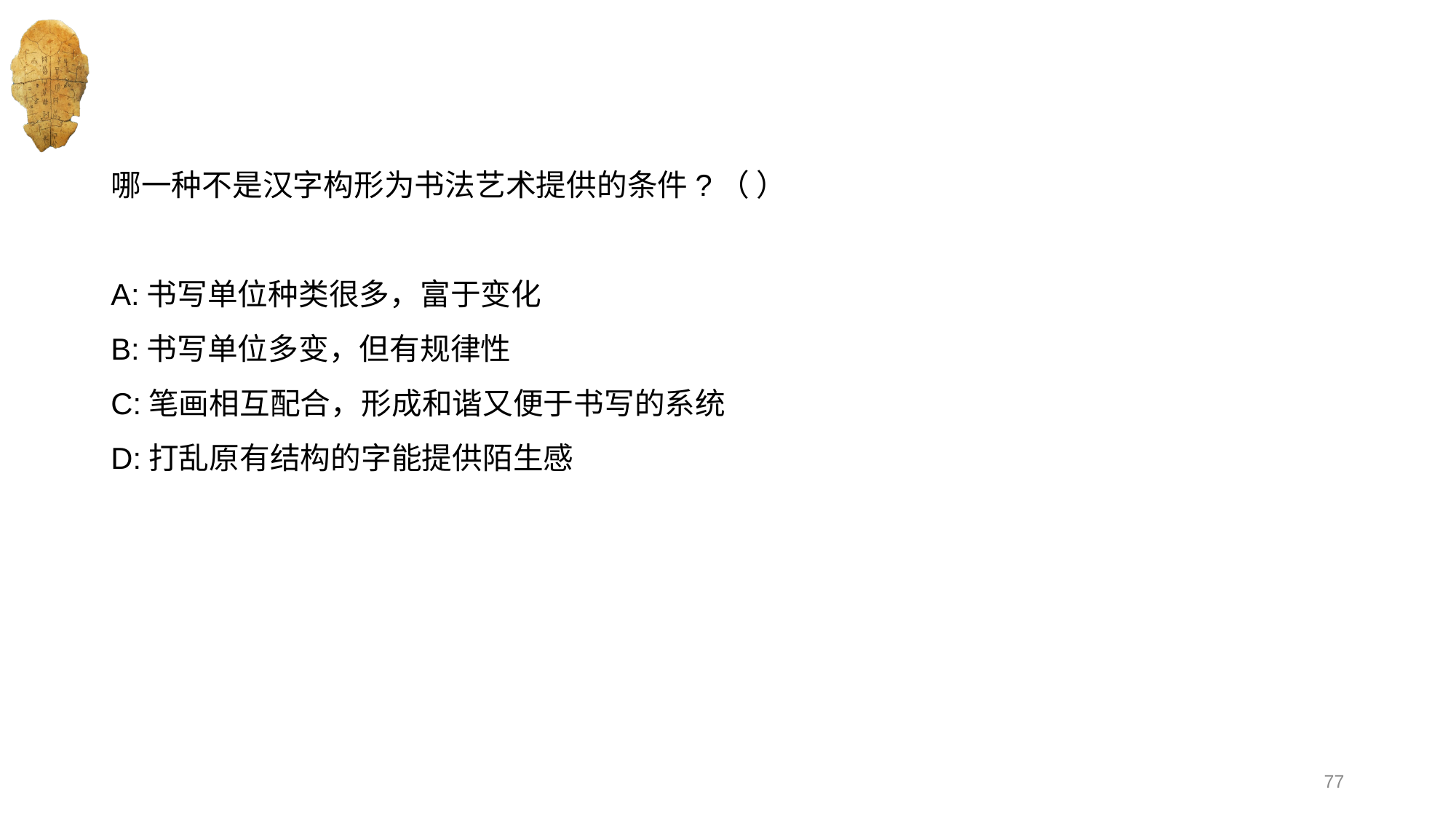

#
哪一种不是汉字构形为书法艺术提供的条件?（ ）

A:书写单位种类很多，富于变化
B:书写单位多变，但有规律性
C:笔画相互配合，形成和谐又便于书写的系统
D:打乱原有结构的字能提供陌生感

77